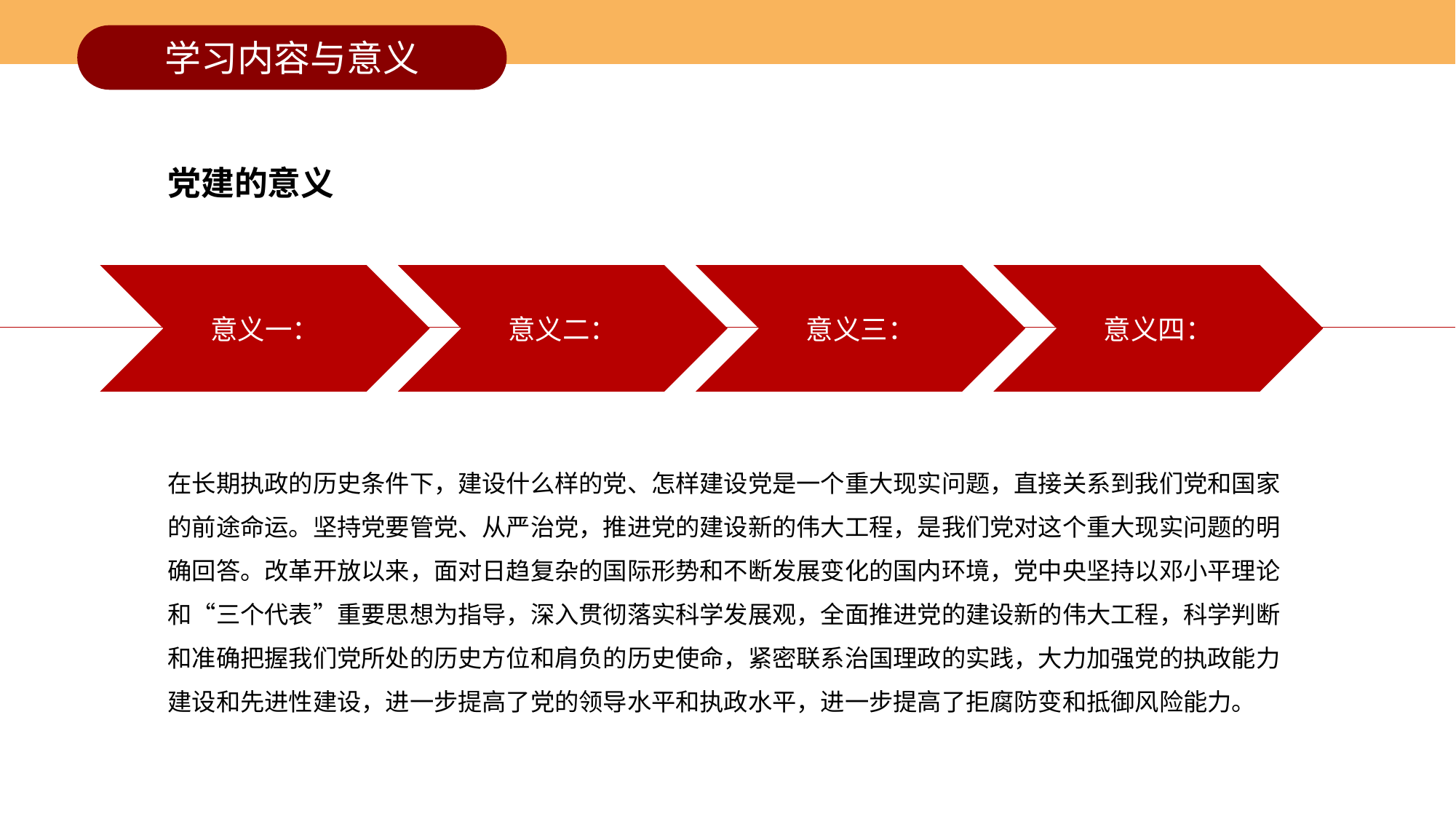

学习内容与意义
党建的意义
在长期执政的历史条件下，建设什么样的党、怎样建设党是一个重大现实问题，直接关系到我们党和国家的前途命运。坚持党要管党、从严治党，推进党的建设新的伟大工程，是我们党对这个重大现实问题的明确回答。改革开放以来，面对日趋复杂的国际形势和不断发展变化的国内环境，党中央坚持以邓小平理论和“三个代表”重要思想为指导，深入贯彻落实科学发展观，全面推进党的建设新的伟大工程，科学判断和准确把握我们党所处的历史方位和肩负的历史使命，紧密联系治国理政的实践，大力加强党的执政能力建设和先进性建设，进一步提高了党的领导水平和执政水平，进一步提高了拒腐防变和抵御风险能力。
意义一：
意义二：
意义三：
意义四：